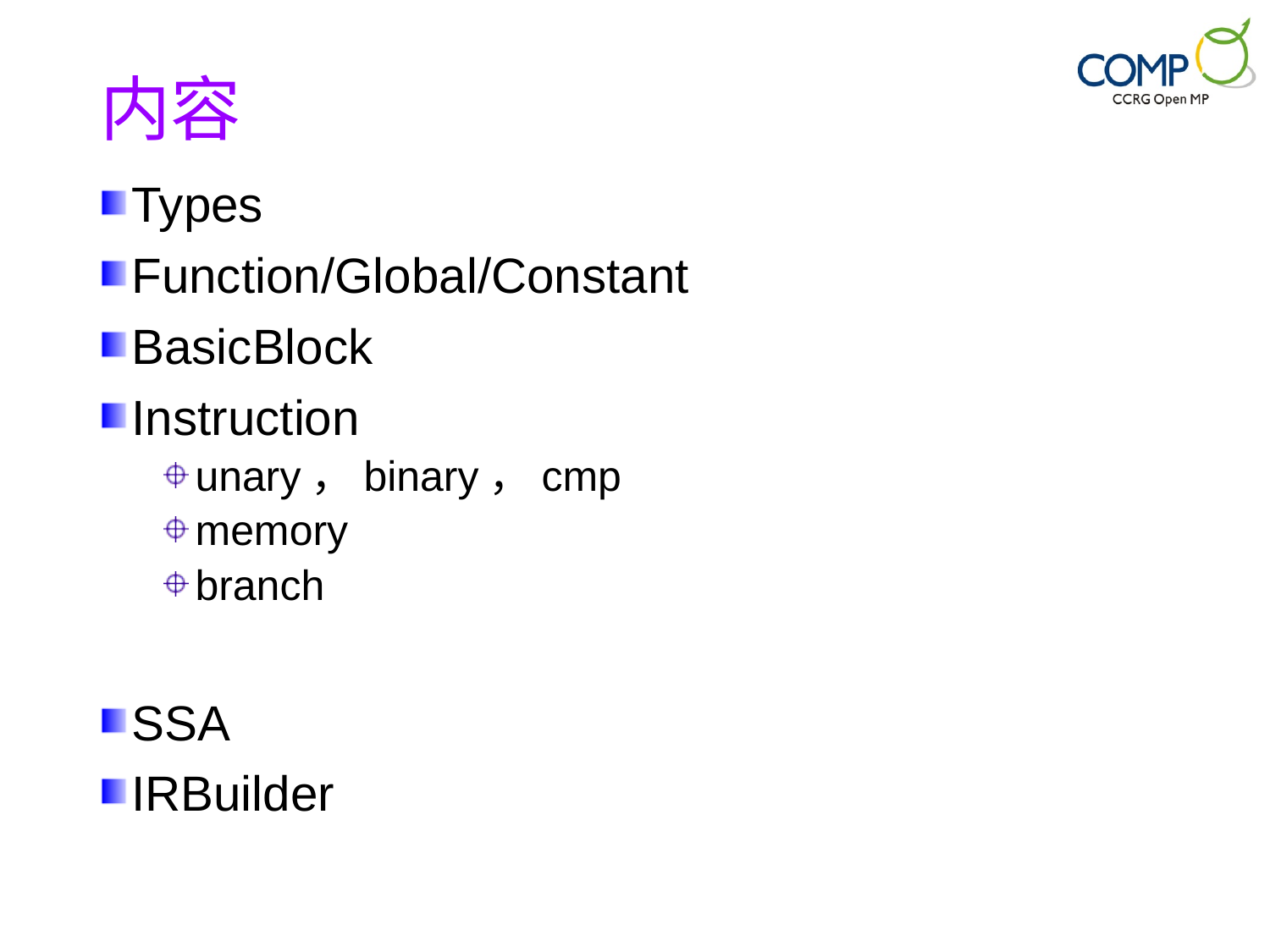

# 内容
Types
Function/Global/Constant
BasicBlock
Instruction
unary，binary，cmp
memory
branch

SSA
IRBuilder